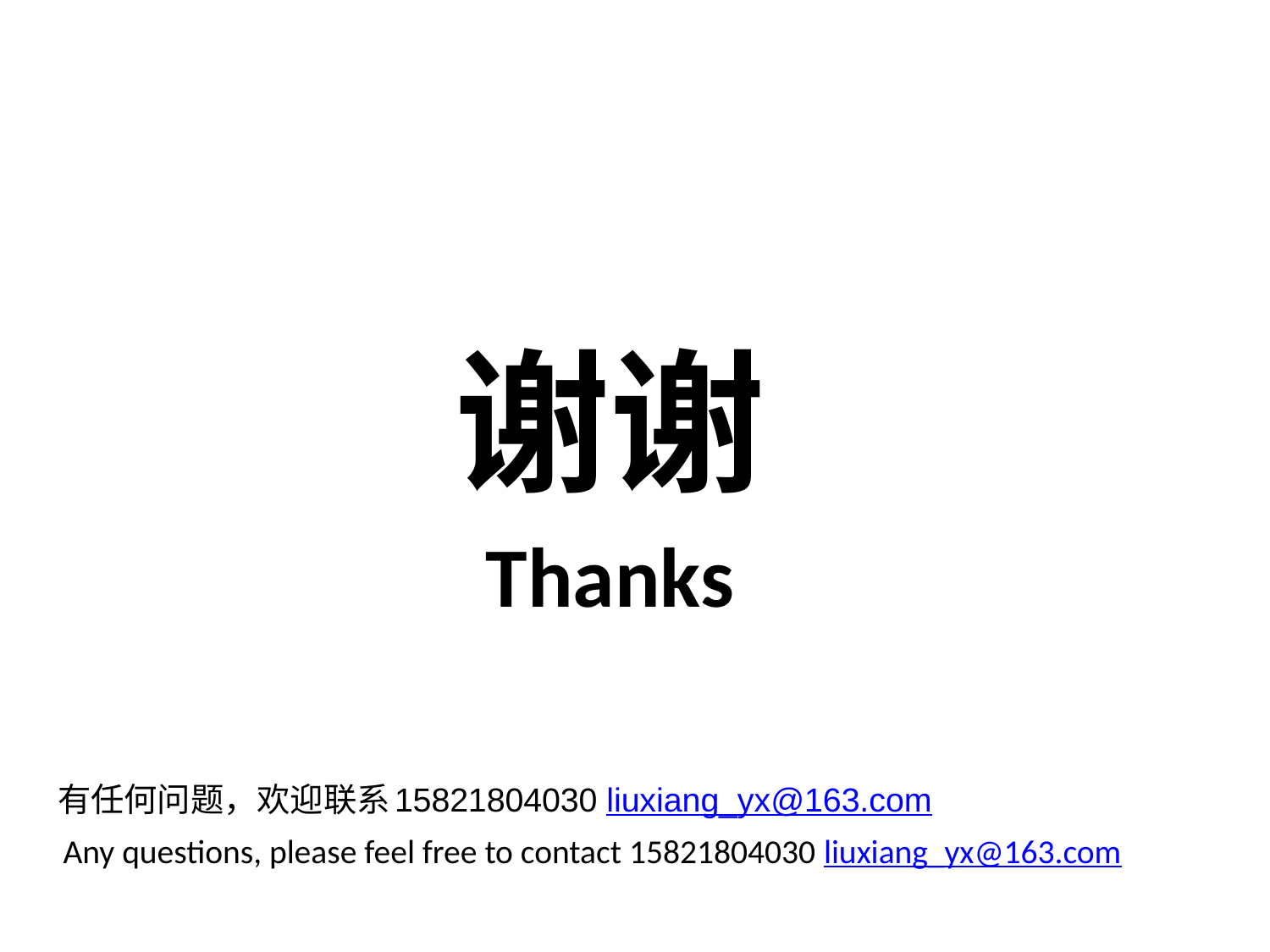

#
谢谢
Thanks

有任何问题，欢迎联系15821804030 liuxiang_yx@163.com
Any questions, please feel free to contact 15821804030 liuxiang_yx@163.com